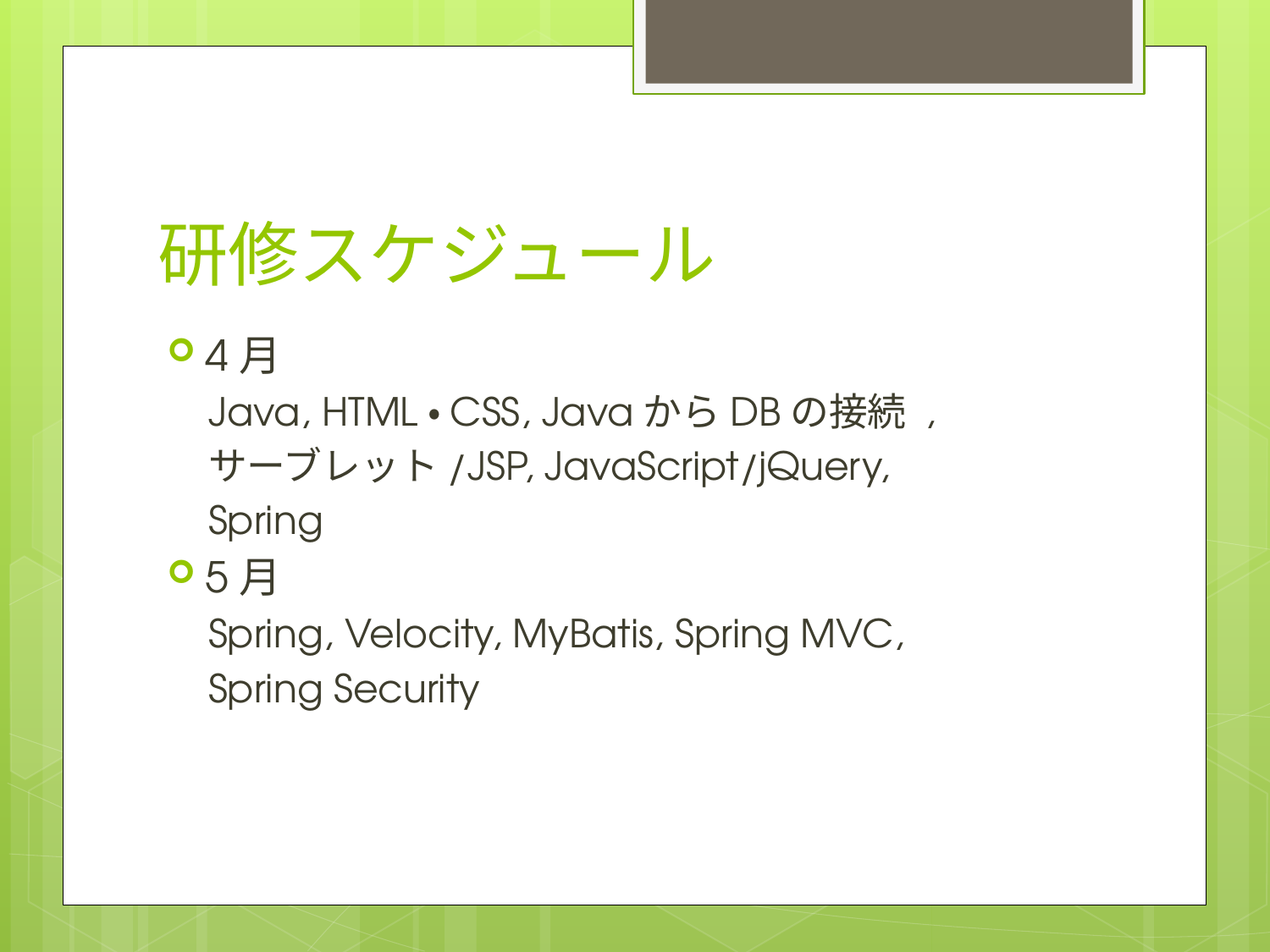

# 研修スケジュール
4月
Java, HTML・CSS, JavaからDBの接続 ,
サーブレット/JSP, JavaScript/jQuery,
Spring
5月
Spring, Velocity, MyBatis, Spring MVC,
Spring Security